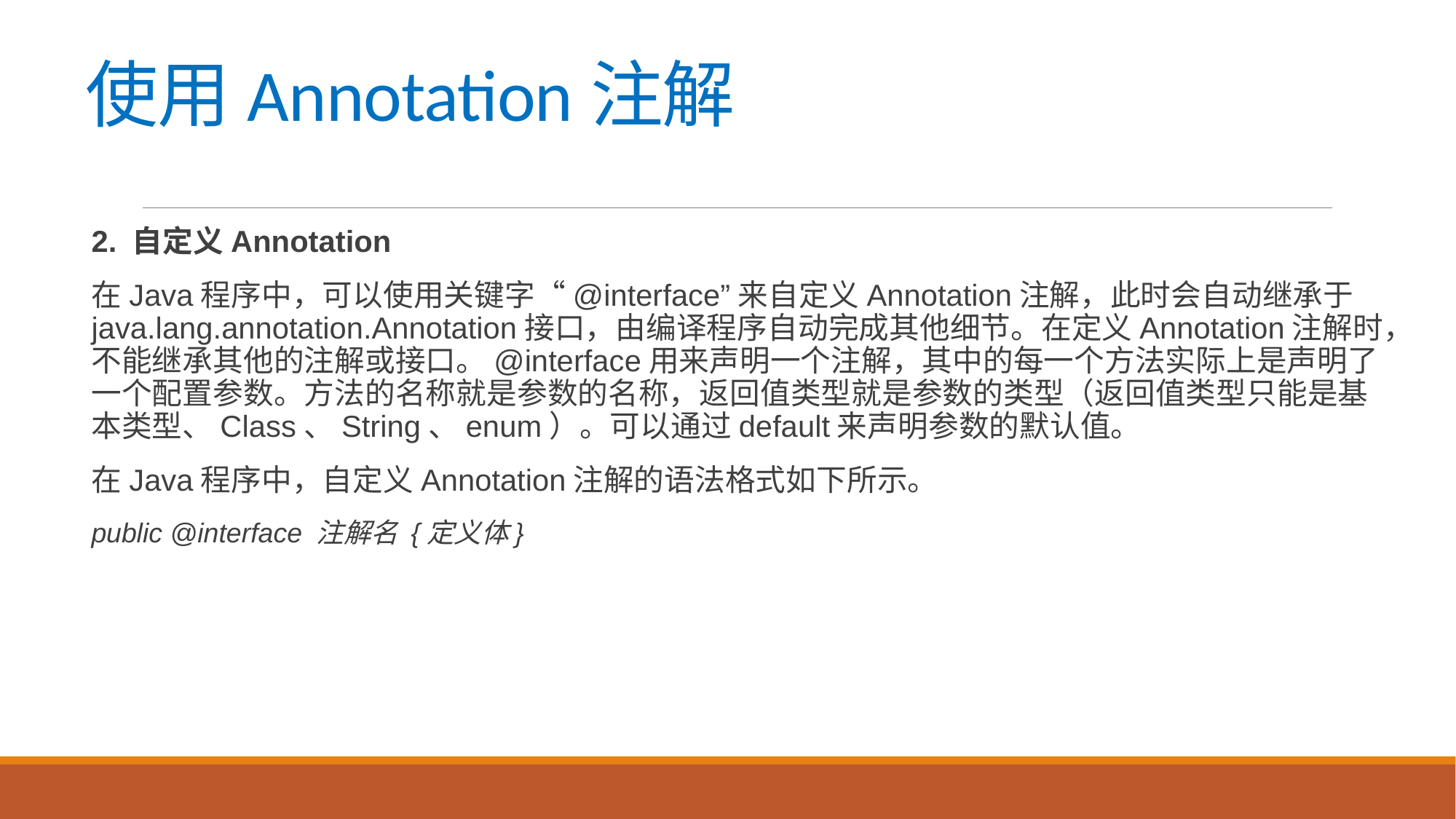

# 使用Annotation注解
2. 自定义Annotation
在Java程序中，可以使用关键字“@interface”来自定义Annotation注解，此时会自动继承于java.lang.annotation.Annotation接口，由编译程序自动完成其他细节。在定义Annotation注解时，不能继承其他的注解或接口。@interface用来声明一个注解，其中的每一个方法实际上是声明了一个配置参数。方法的名称就是参数的名称，返回值类型就是参数的类型（返回值类型只能是基本类型、Class、String、enum）。可以通过default来声明参数的默认值。
在Java程序中，自定义Annotation注解的语法格式如下所示。
public @interface 注解名 {定义体}